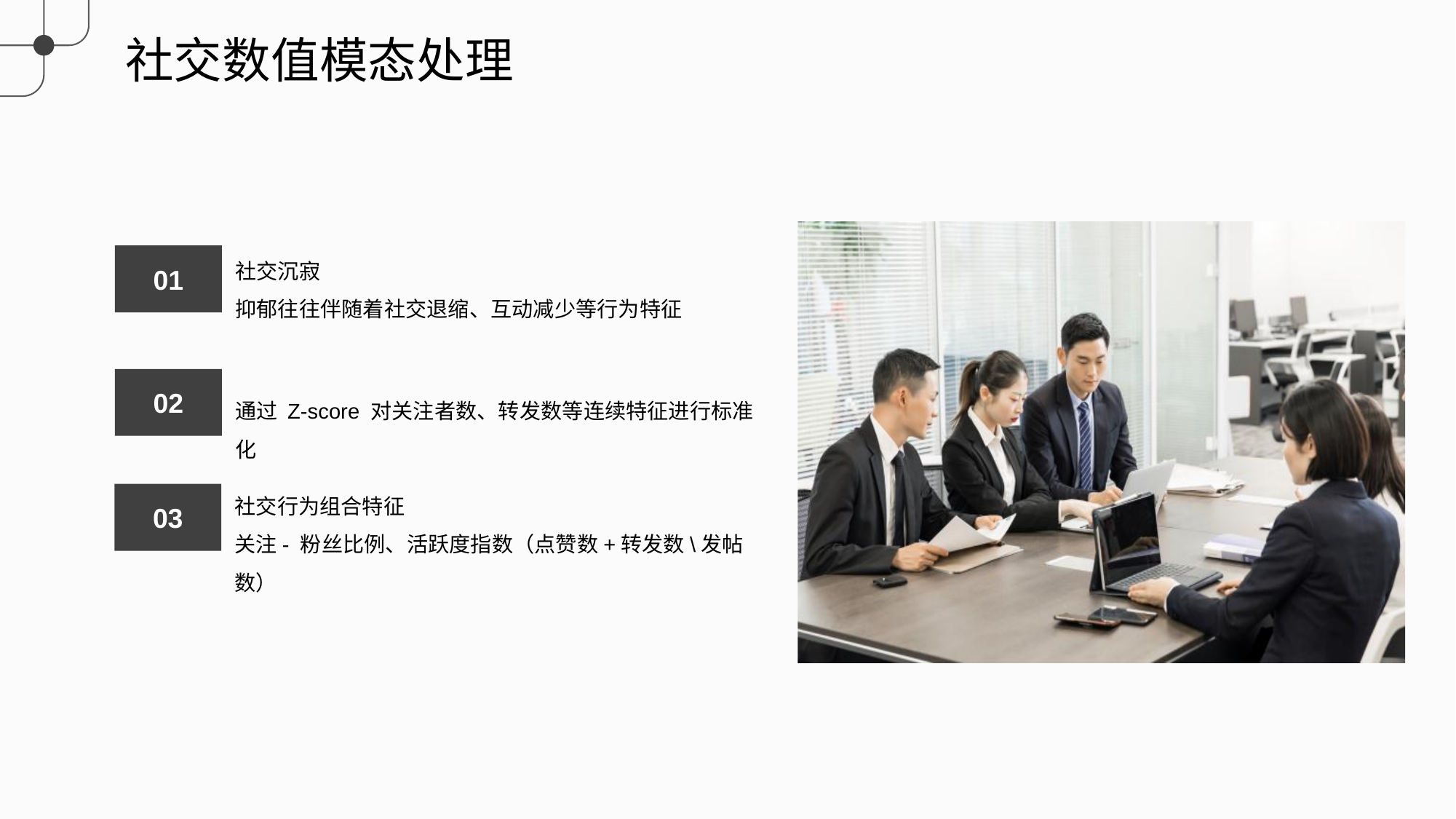

社交数值模态处理

社交沉寂
抑郁往往伴随着社交退缩、互动减少等行为特征
01
02
通过 Z-score 对关注者数、转发数等连续特征进行标准化
社交行为组合特征
关注- 粉丝比例、活跃度指数（点赞数+转发数\发帖数）
03